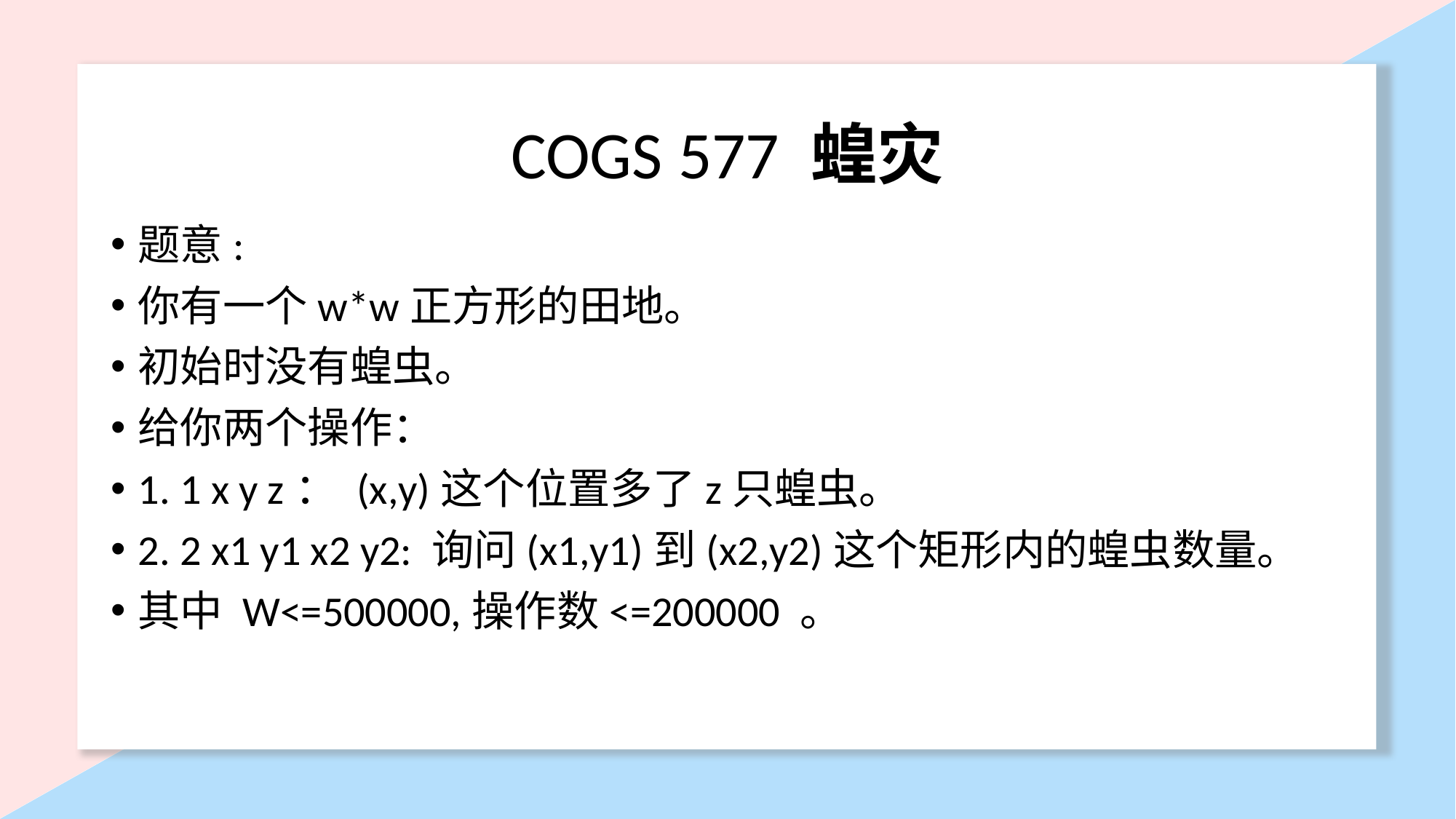

# COGS 577 蝗灾
题意:
你有一个w*w正方形的田地。
初始时没有蝗虫。
给你两个操作：
1. 1 x y z： (x,y)这个位置多了z只蝗虫。
2. 2 x1 y1 x2 y2: 询问(x1,y1)到(x2,y2)这个矩形内的蝗虫数量。
其中 W<=500000,操作数<=200000 。